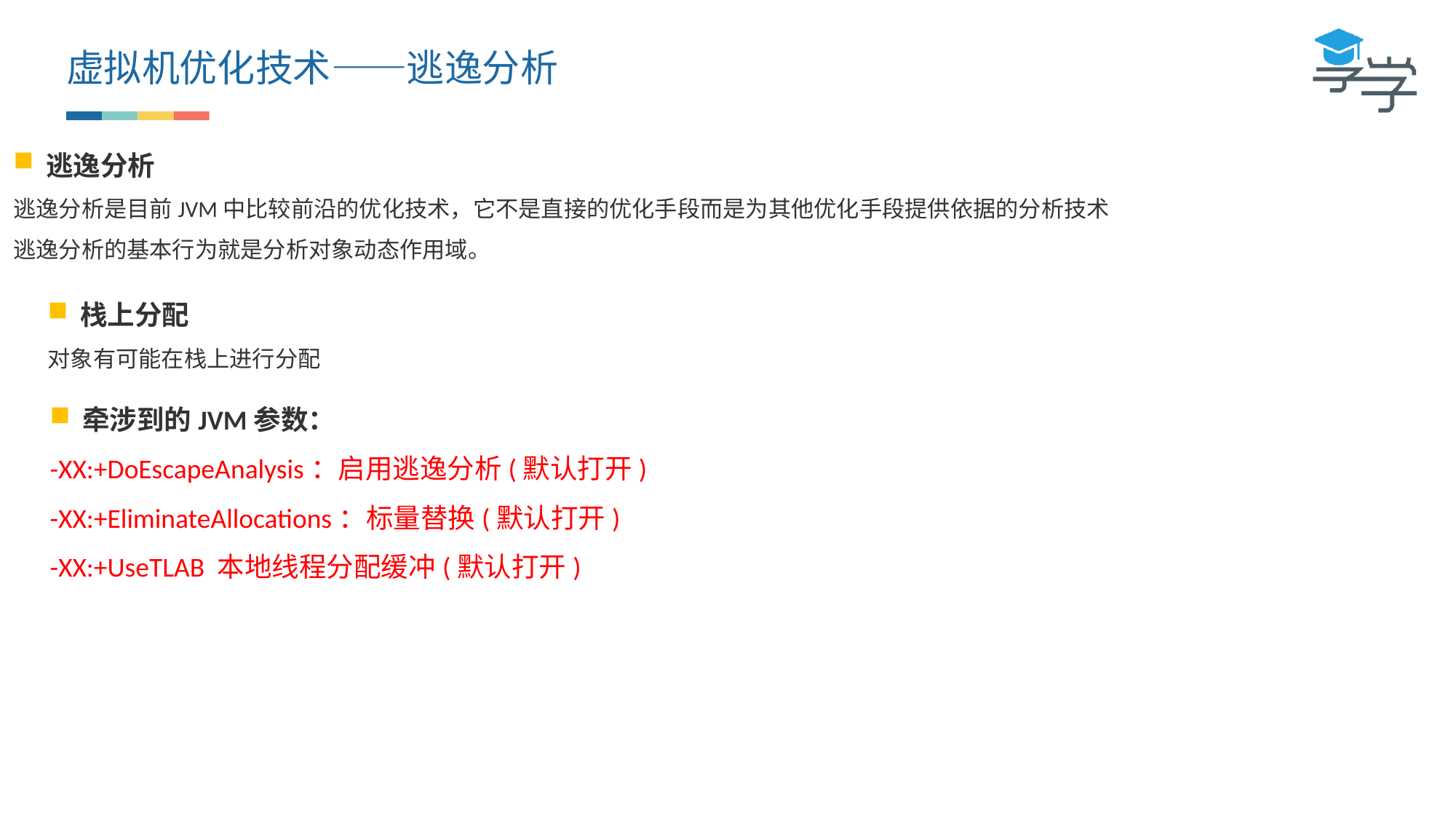

虚拟机优化技术——逃逸分析

逃逸分析
逃逸分析是目前JVM中比较前沿的优化技术，它不是直接的优化手段而是为其他优化手段提供依据的分析技术
逃逸分析的基本行为就是分析对象动态作用域。
栈上分配
对象有可能在栈上进行分配
牵涉到的JVM参数：
-XX:+DoEscapeAnalysis：启用逃逸分析(默认打开)
-XX:+EliminateAllocations：标量替换(默认打开)
-XX:+UseTLAB 本地线程分配缓冲(默认打开)